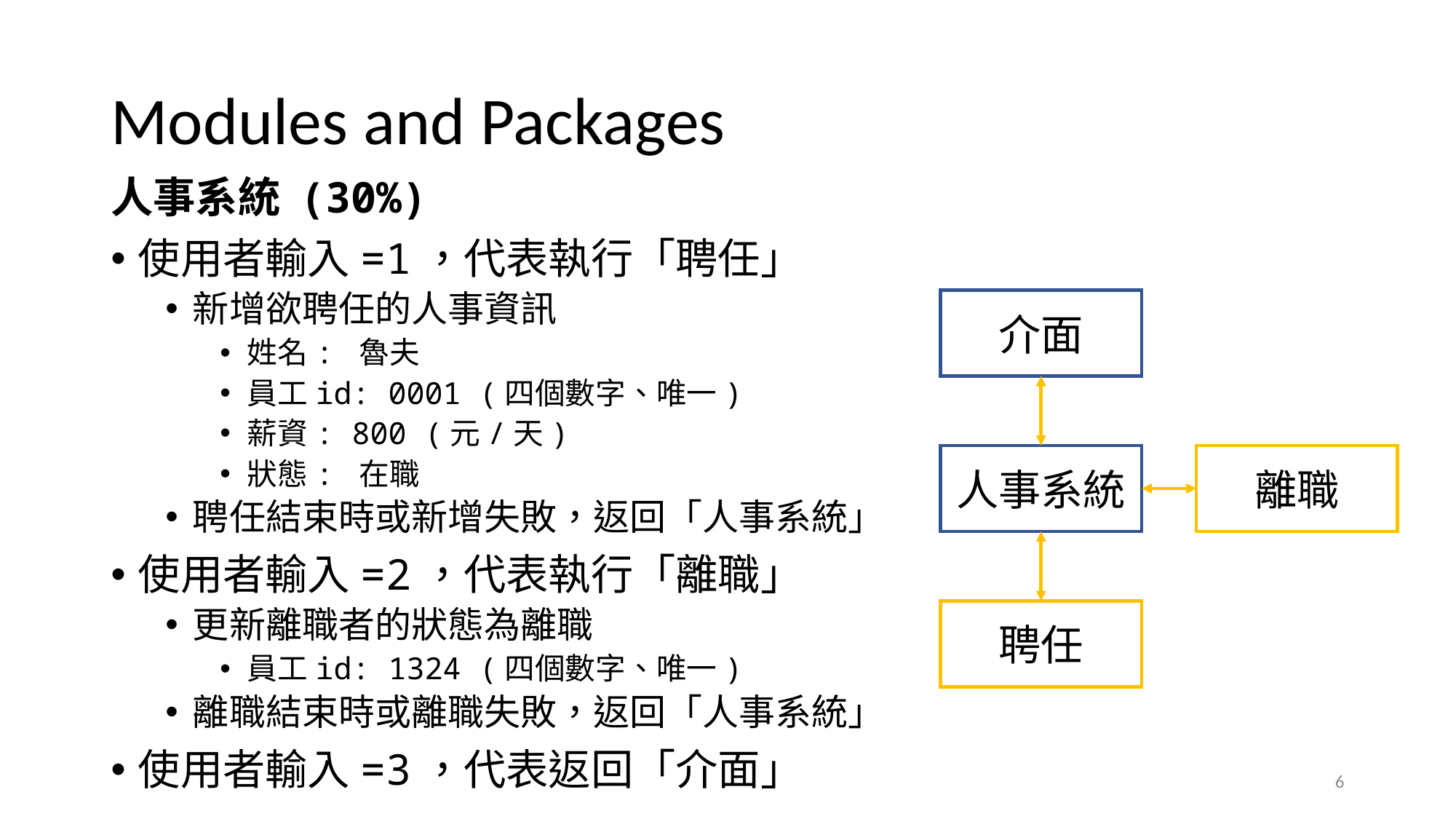

# Modules and Packages
人事系統 (30%)
使用者輸入=1，代表執行「聘任」
新增欲聘任的人事資訊
姓名: 魯夫
員工id: 0001 (四個數字、唯一)
薪資: 800 (元/天)
狀態: 在職
聘任結束時或新增失敗，返回「人事系統」
使用者輸入=2，代表執行「離職」
更新離職者的狀態為離職
員工id: 1324 (四個數字、唯一)
離職結束時或離職失敗，返回「人事系統」
使用者輸入=3，代表返回「介面」
介面
人事系統
離職
聘任
6